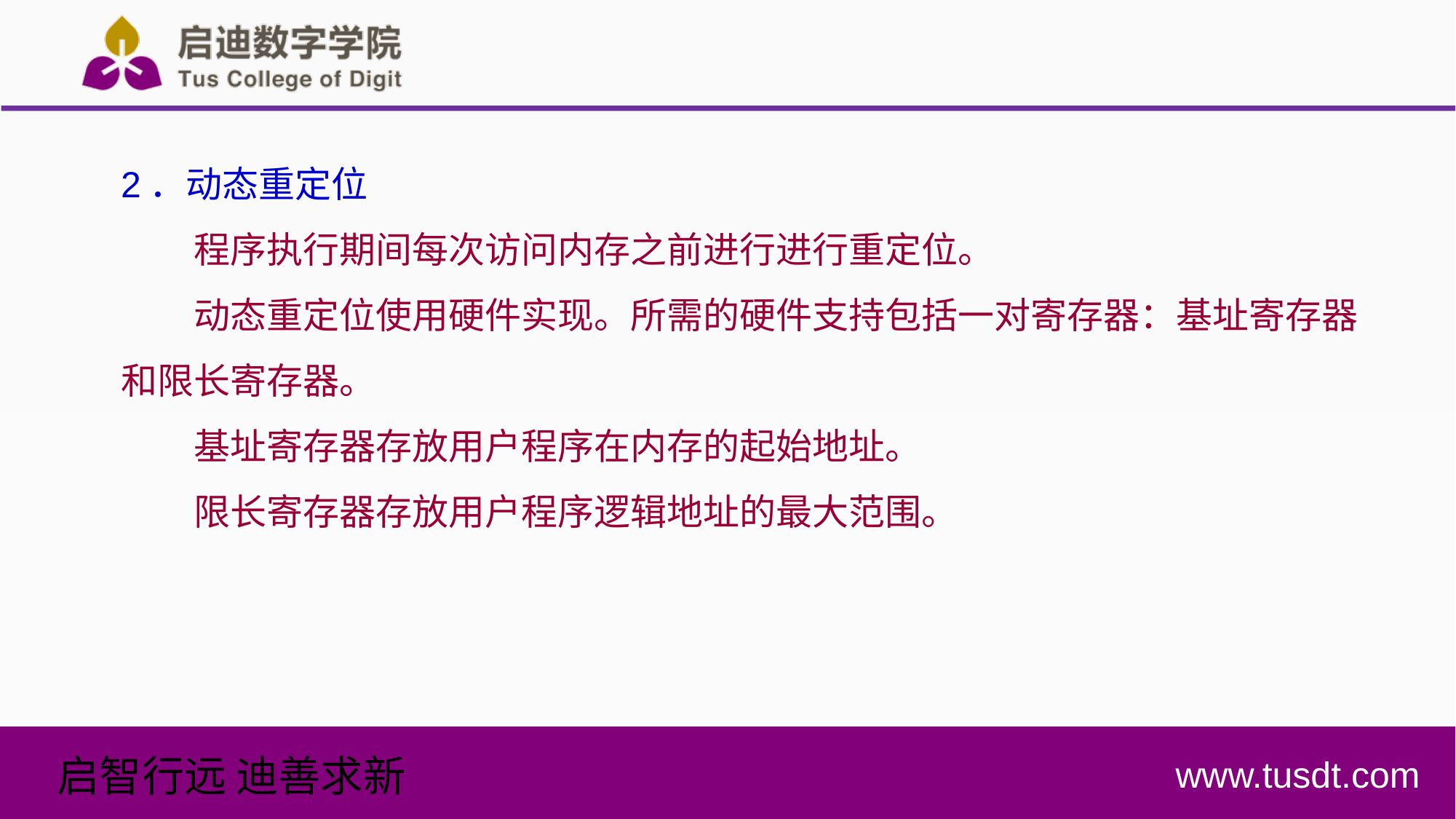

2．动态重定位
程序执行期间每次访问内存之前进行进行重定位。
动态重定位使用硬件实现。所需的硬件支持包括一对寄存器：基址寄存器和限长寄存器。
基址寄存器存放用户程序在内存的起始地址。
限长寄存器存放用户程序逻辑地址的最大范围。